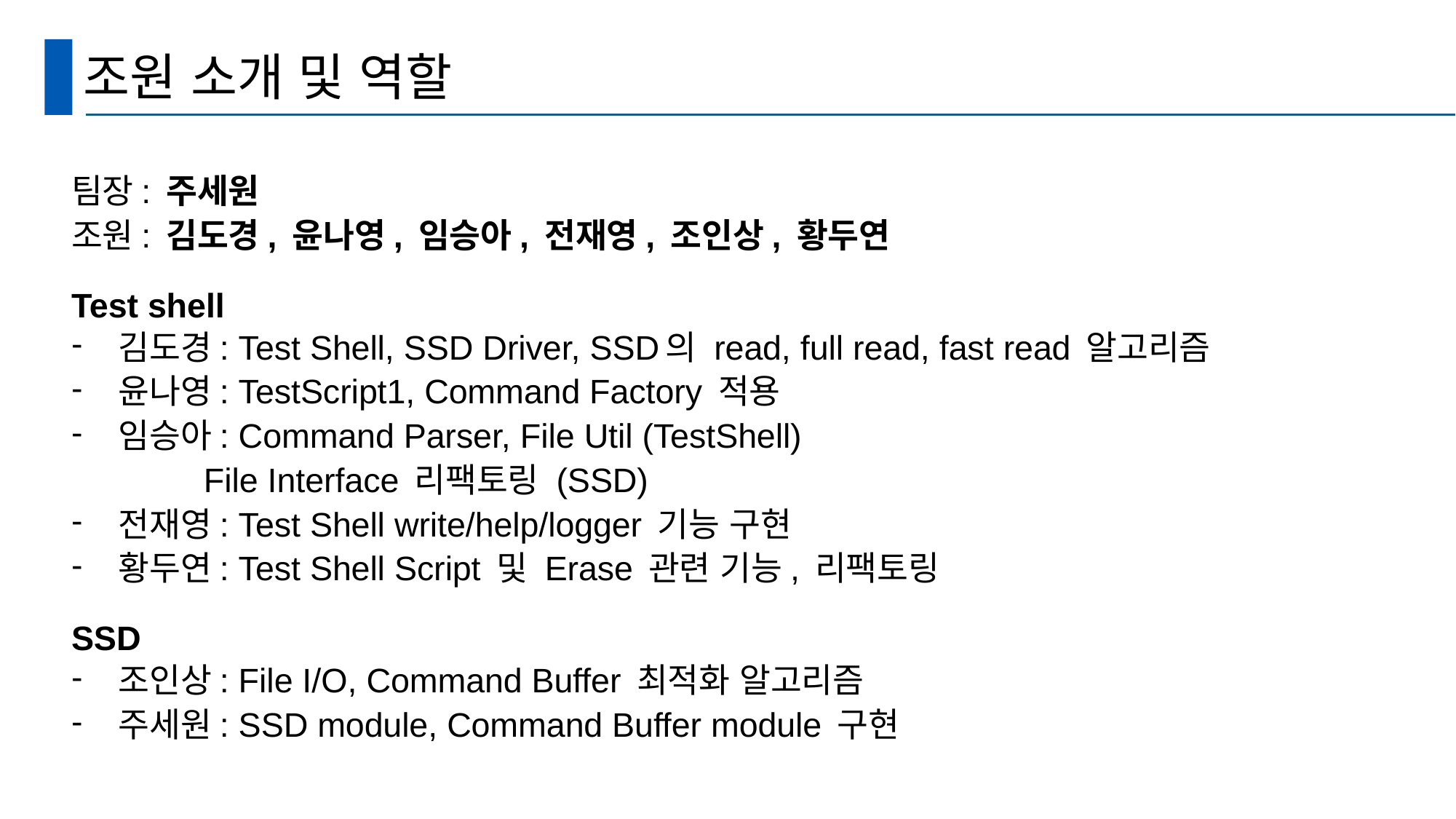

# 조원 소개 및 역할
팀장: 주세원
조원: 김도경, 윤나영, 임승아, 전재영, 조인상, 황두연

Test shell
김도경: Test Shell, SSD Driver, SSD의 read, full read, fast read 알고리즘
윤나영: TestScript1, Command Factory 적용
임승아: Command Parser, File Util (TestShell)
              File Interface 리팩토링 (SSD)
전재영: Test Shell write/help/logger 기능 구현
황두연: Test Shell Script 및 Erase 관련 기능, 리팩토링

SSD
조인상: File I/O, Command Buffer 최적화 알고리즘
주세원: SSD module, Command Buffer module 구현